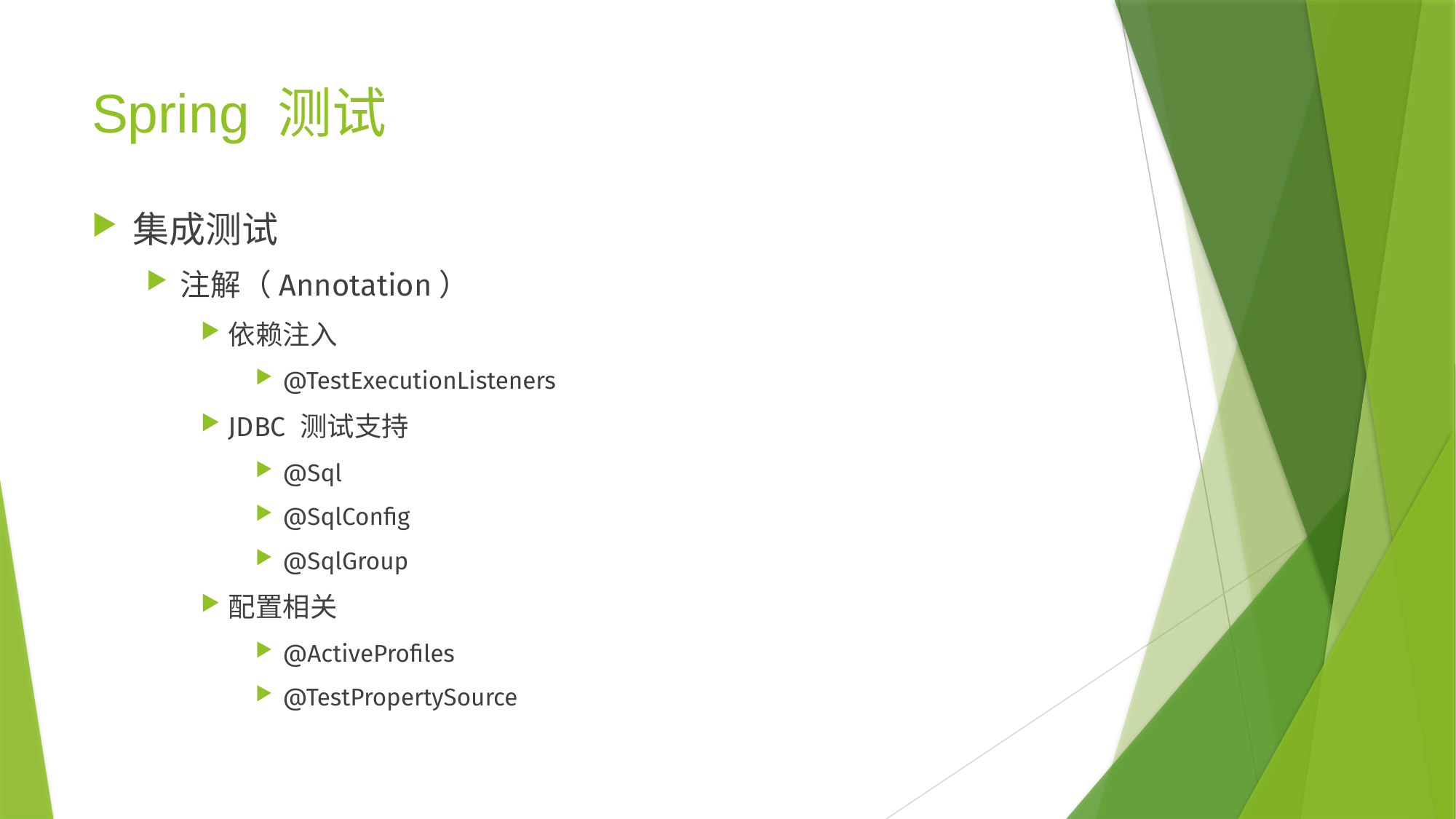

# Spring 测试
集成测试
注解（Annotation）
依赖注入
@TestExecutionListeners
JDBC 测试支持
@Sql
@SqlConfig
@SqlGroup
配置相关
@ActiveProfiles
@TestPropertySource